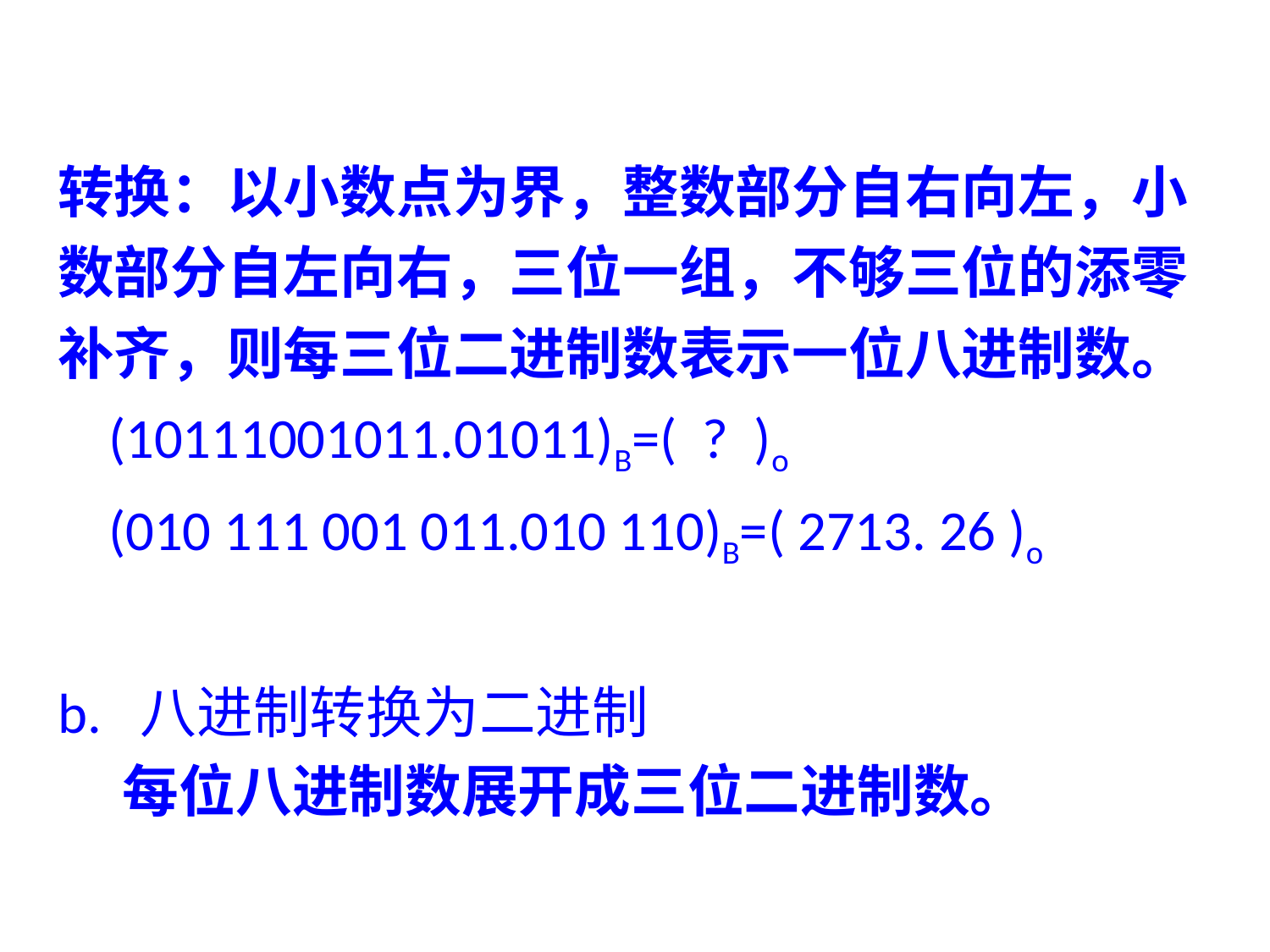

转换：以小数点为界，整数部分自右向左，小
数部分自左向右，三位一组，不够三位的添零
补齐，则每三位二进制数表示一位八进制数。
    (10111001011.01011)B=(  ?  )o
    (010 111 001 011.010 110)B=( 2713. 26 )o

b.  八进制转换为二进制
    每位八进制数展开成三位二进制数。